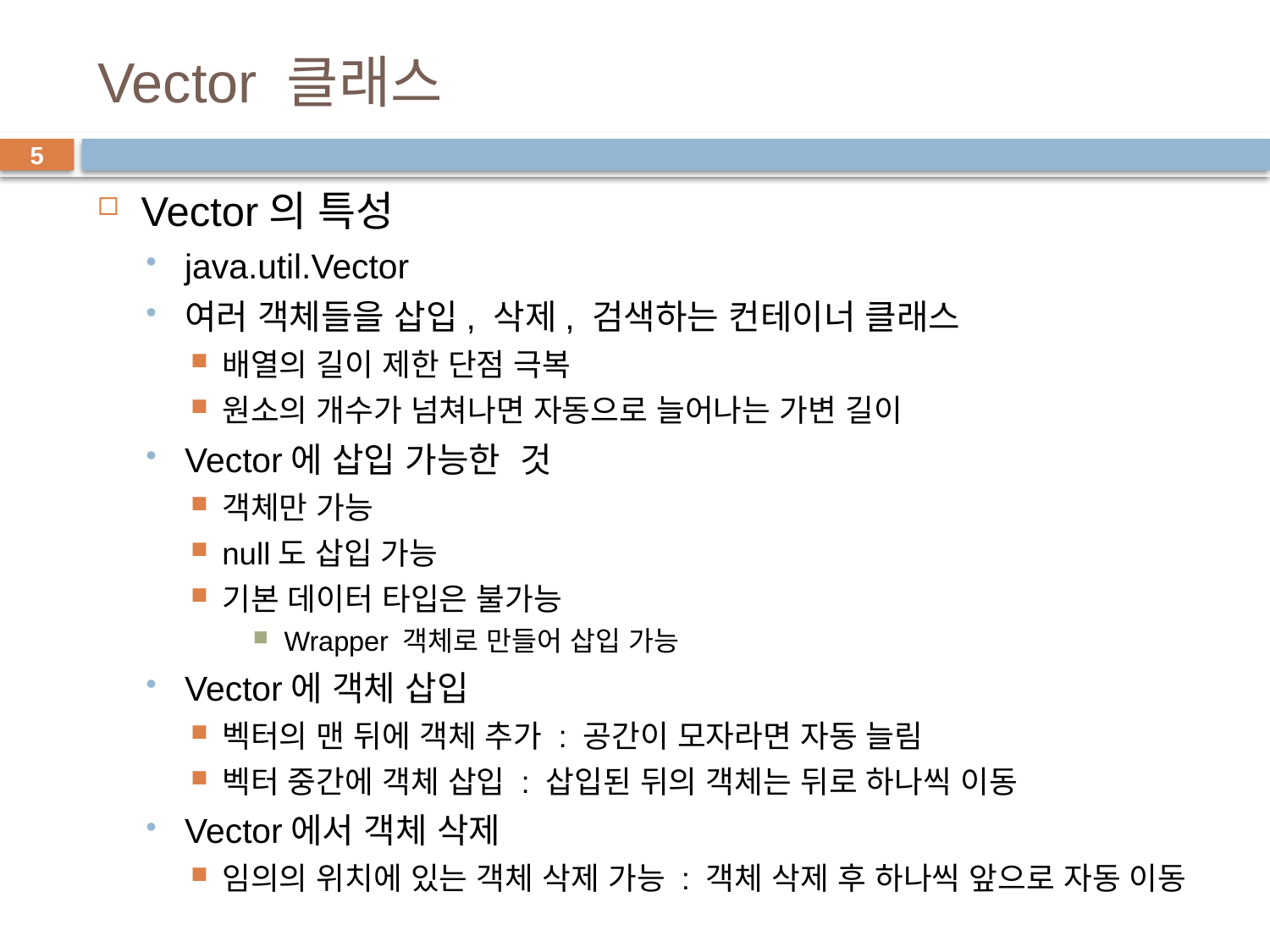

# Vector 클래스
5
Vector의 특성
java.util.Vector
여러 객체들을 삽입, 삭제, 검색하는 컨테이너 클래스
배열의 길이 제한 단점 극복
원소의 개수가 넘쳐나면 자동으로 늘어나는 가변 길이
Vector에 삽입 가능한  것
객체만 가능
null도 삽입 가능
기본 데이터 타입은 불가능
Wrapper 객체로 만들어 삽입 가능
Vector에 객체 삽입
벡터의 맨 뒤에 객체 추가 : 공간이 모자라면 자동 늘림
벡터 중간에 객체 삽입 : 삽입된 뒤의 객체는 뒤로 하나씩 이동
Vector에서 객체 삭제
임의의 위치에 있는 객체 삭제 가능 : 객체 삭제 후 하나씩 앞으로 자동 이동